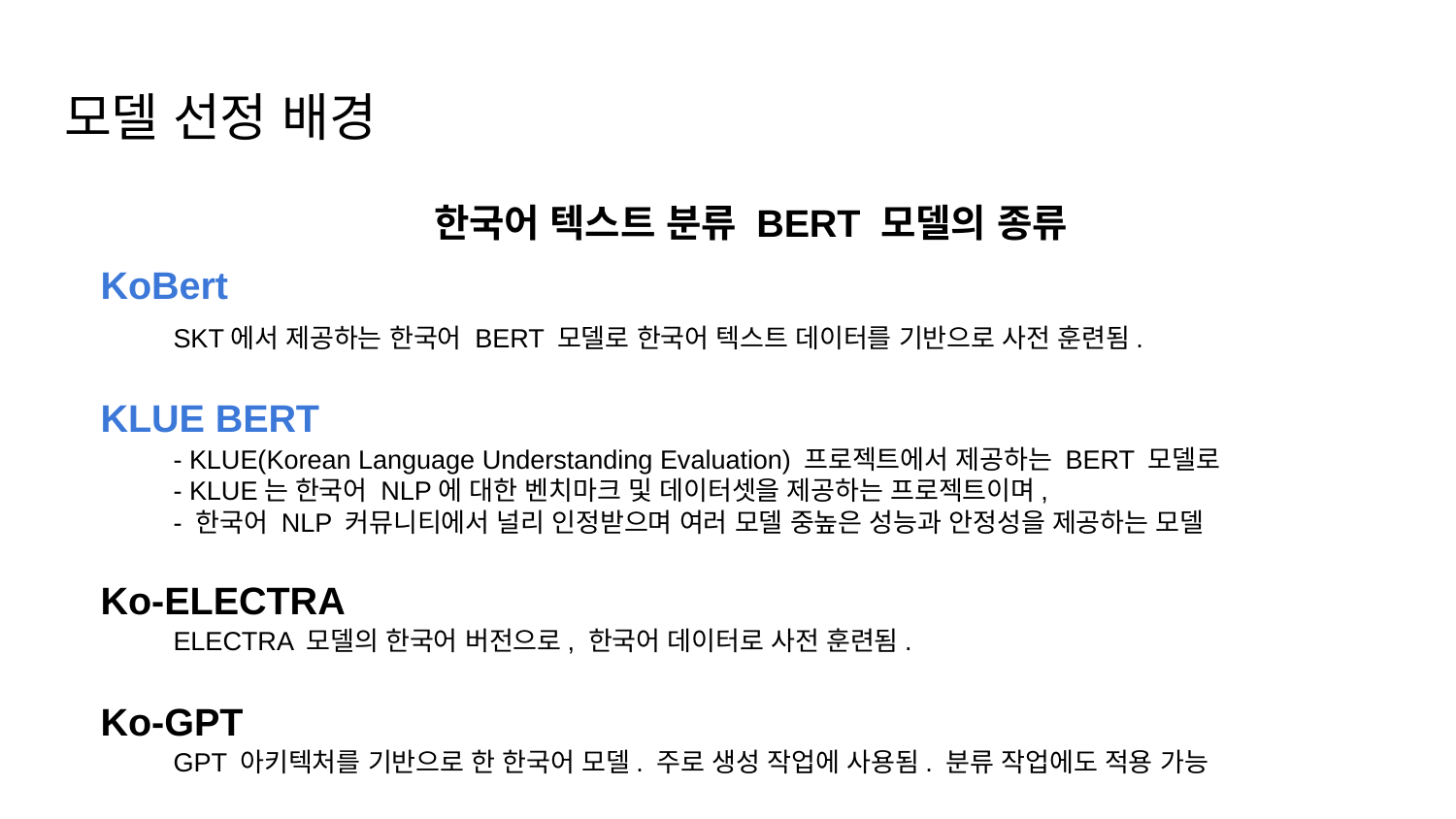

# 모델 선정 배경
한국어 텍스트 분류 BERT 모델의 종류
KoBert
SKT에서 제공하는 한국어 BERT 모델로 한국어 텍스트 데이터를 기반으로 사전 훈련됨.
KLUE BERT
- KLUE(Korean Language Understanding Evaluation) 프로젝트에서 제공하는 BERT 모델로
- KLUE는 한국어 NLP에 대한 벤치마크 및 데이터셋을 제공하는 프로젝트이며,
- 한국어 NLP 커뮤니티에서 널리 인정받으며 여러 모델 중높은 성능과 안정성을 제공하는 모델
Ko-ELECTRA
ELECTRA 모델의 한국어 버전으로, 한국어 데이터로 사전 훈련됨.
Ko-GPT
GPT 아키텍처를 기반으로 한 한국어 모델. 주로 생성 작업에 사용됨. 분류 작업에도 적용 가능